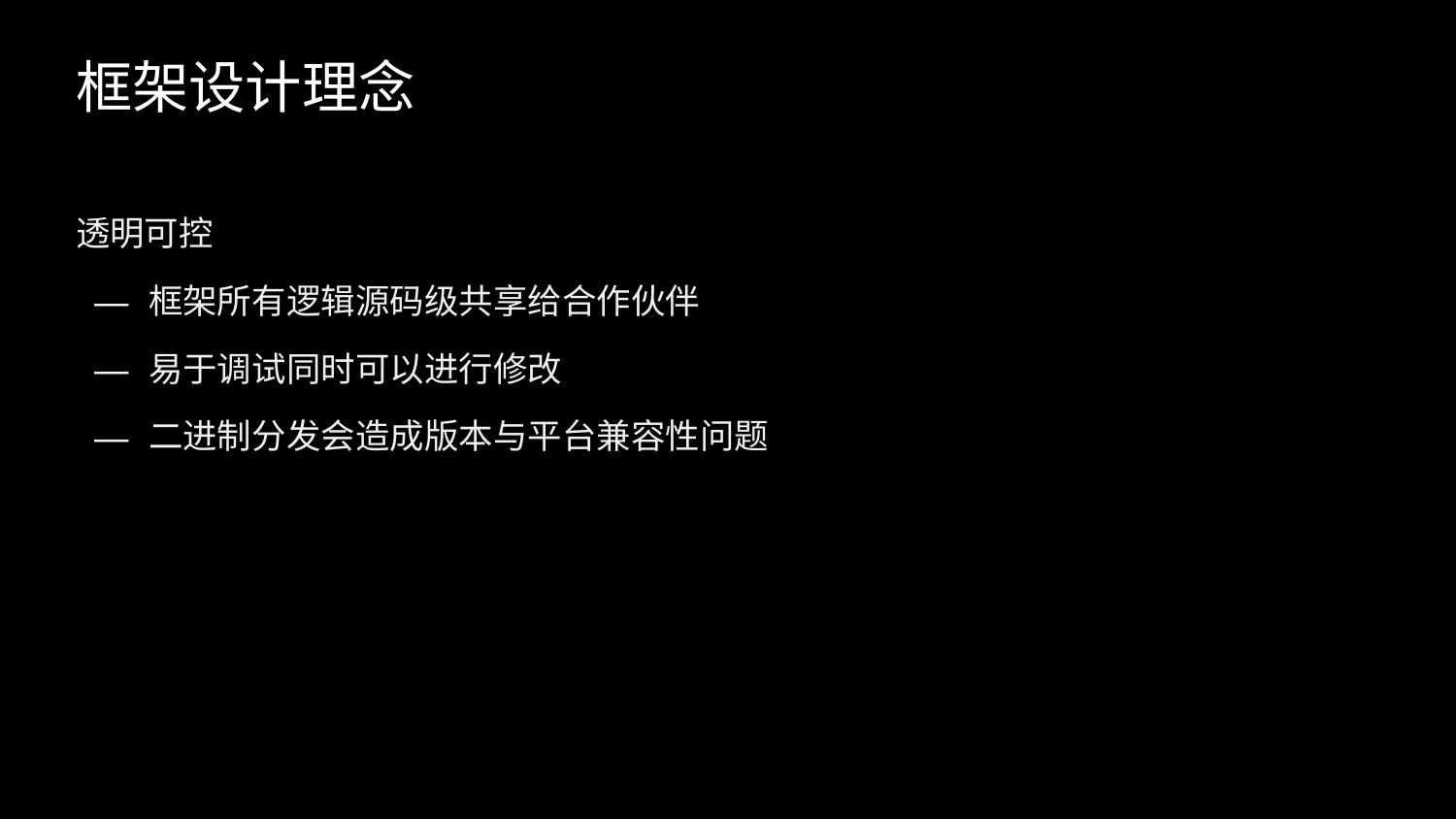

# 框架设计理念
透明可控
框架所有逻辑源码级共享给合作伙伴
易于调试同时可以进行修改
二进制分发会造成版本与平台兼容性问题